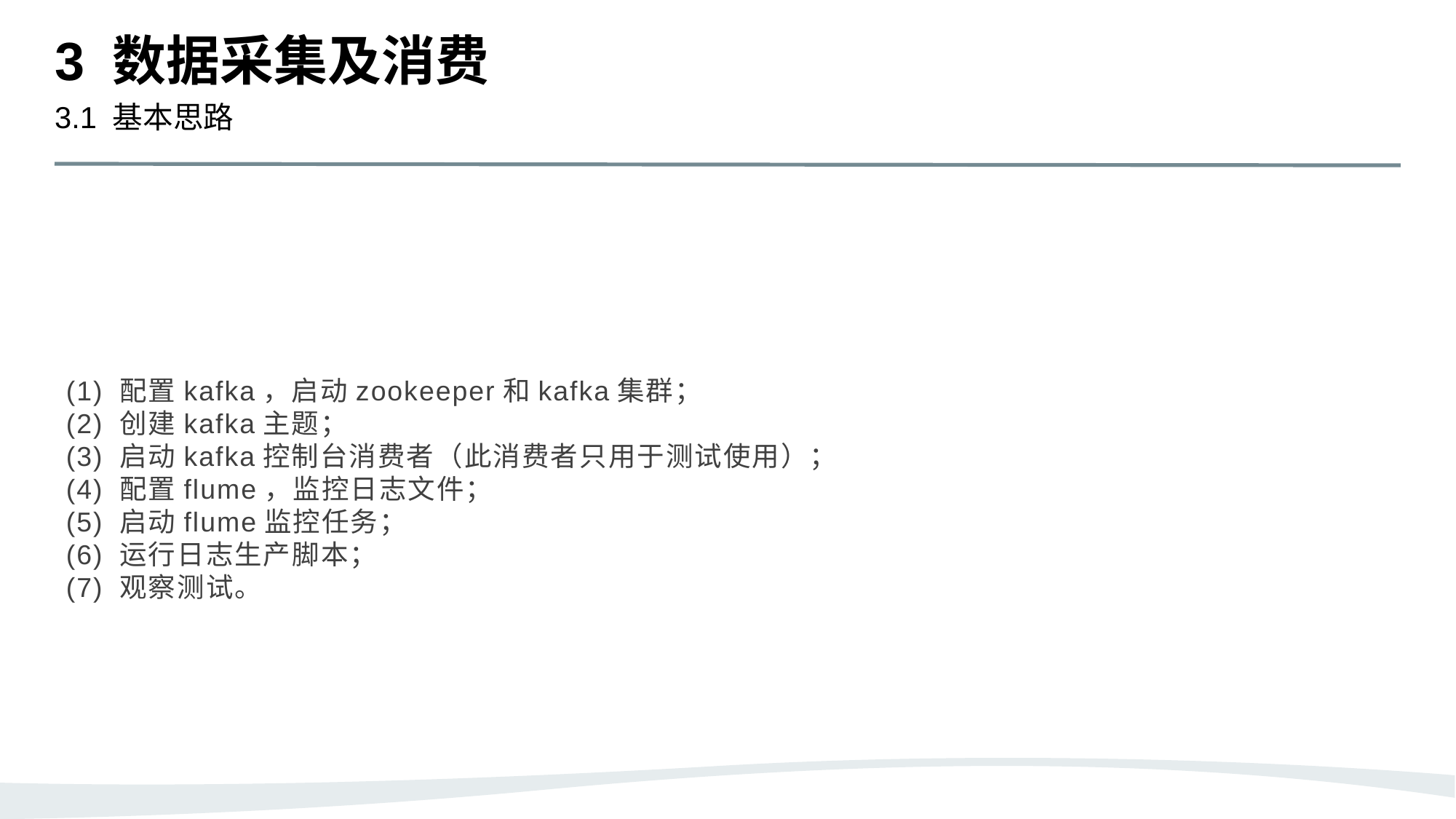

3 数据采集及消费
3.1 基本思路

(1) 配置kafka，启动zookeeper和kafka集群；
(2) 创建kafka主题；
(3) 启动kafka控制台消费者（此消费者只用于测试使用）；
(4) 配置flume，监控日志文件；
(5) 启动flume监控任务；
(6) 运行日志生产脚本；
(7) 观察测试。